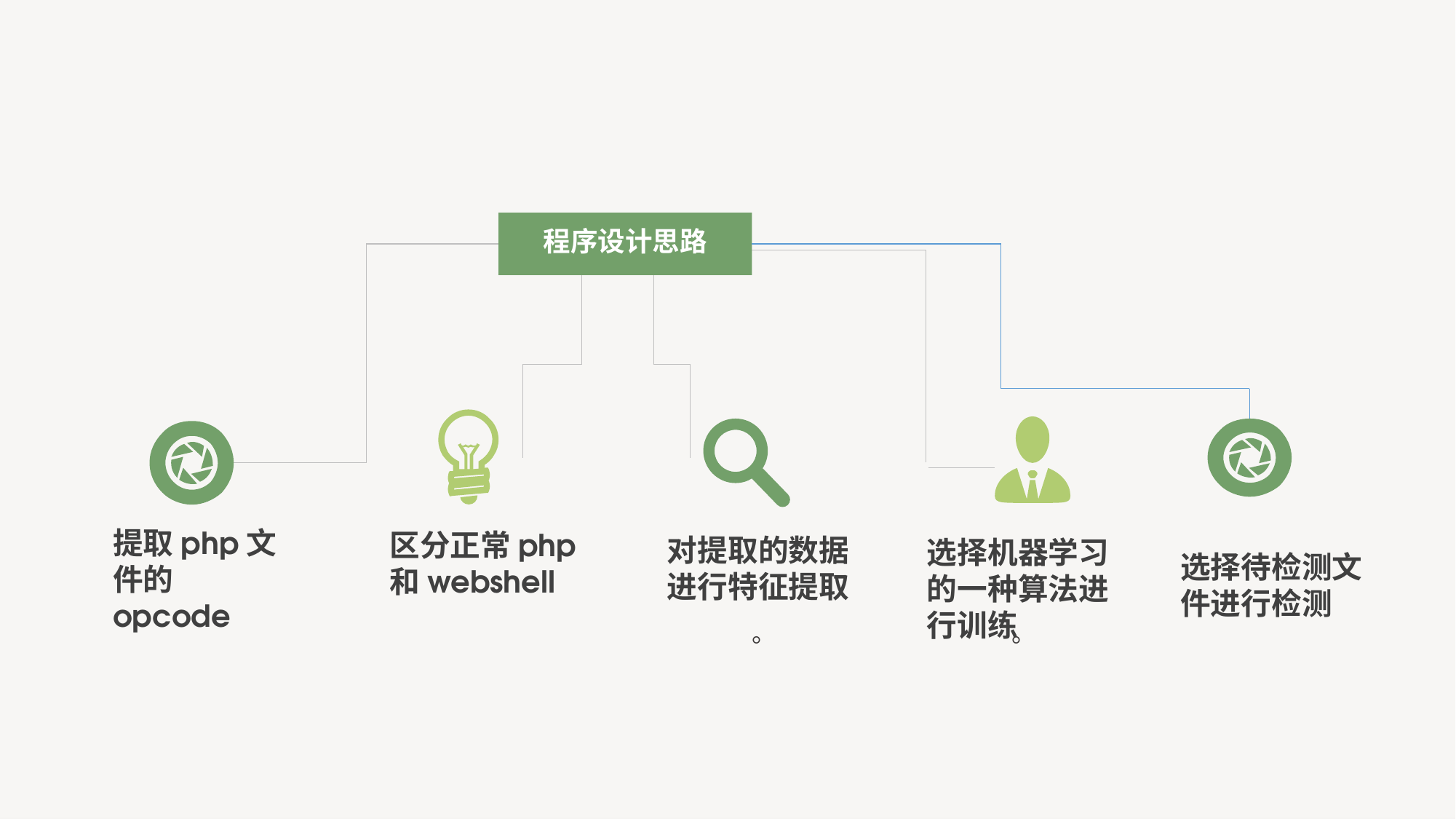

程序设计思路

提取php文件的opcode
区分正常php和webshell
对提取的数据进行特征提取
选择机器学习的一种算法进行训练
选择待检测文件进行检测
。
。